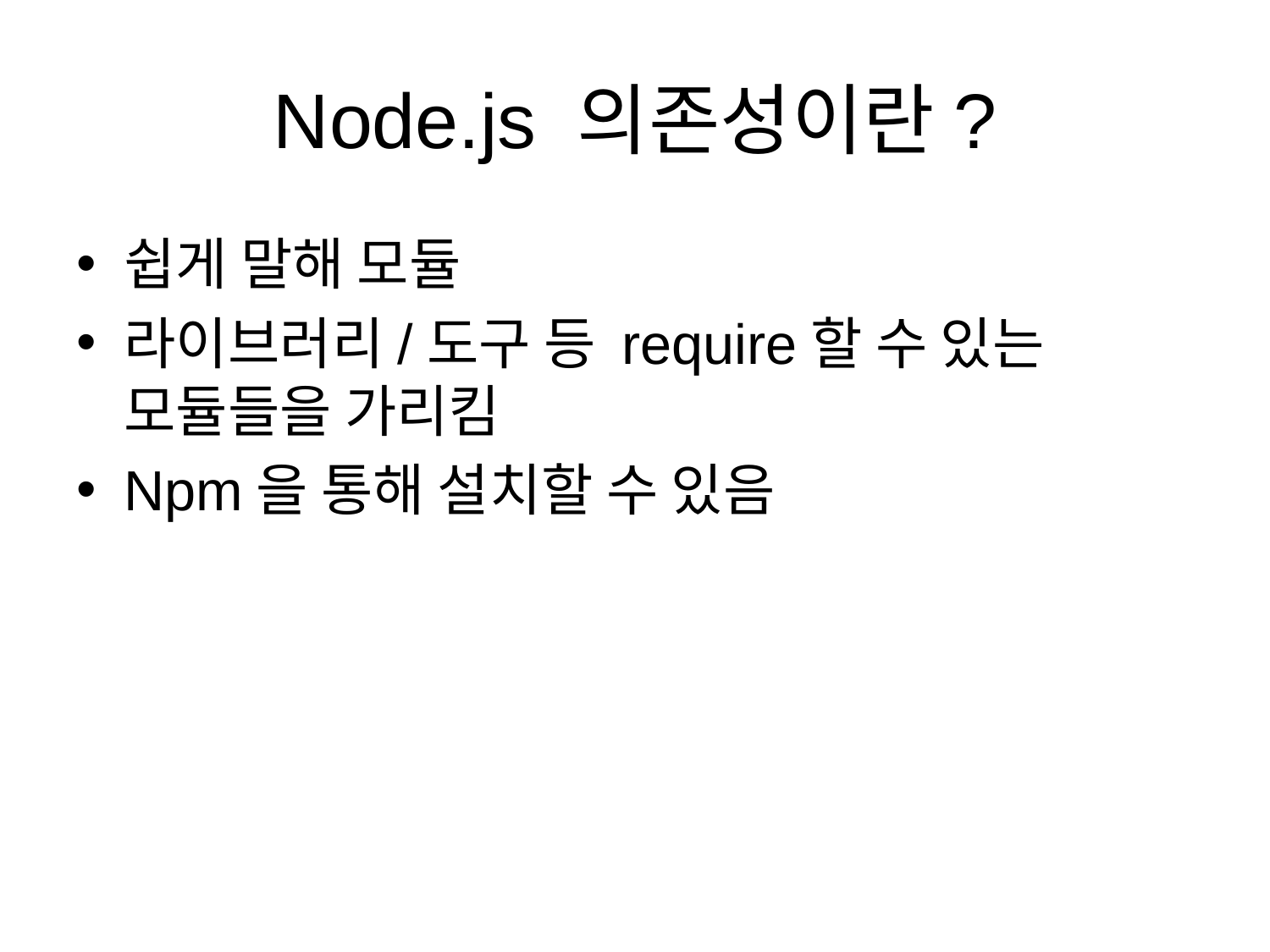

# Node.js 의존성이란?
쉽게 말해 모듈
라이브러리/도구 등 require할 수 있는 모듈들을 가리킴
Npm을 통해 설치할 수 있음